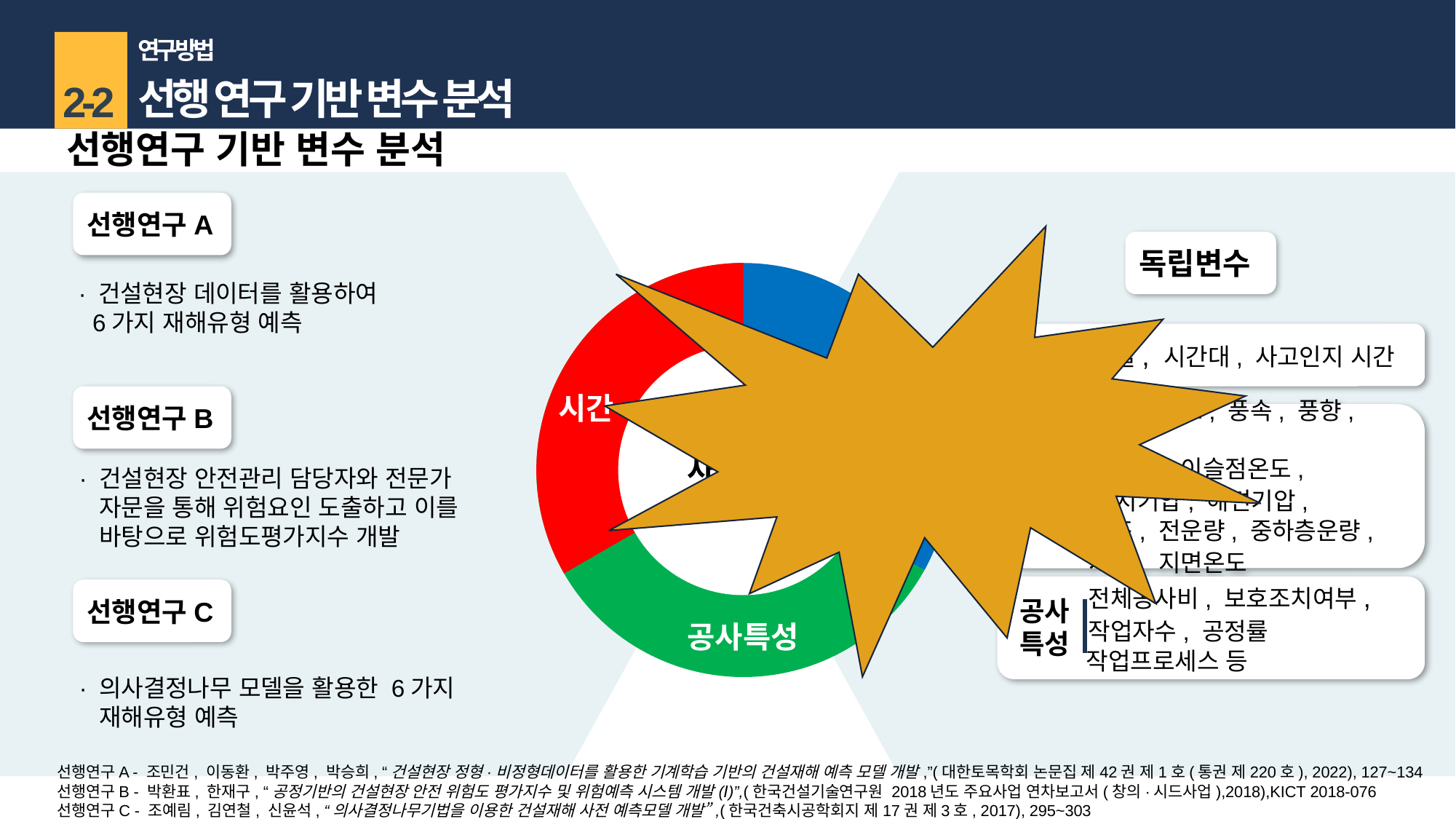

연구 방법

선행 연구 기반 변수 분석
2-2
이론적 배경
선행연구 기반 변수 분석

선행연구A

독립변수
∙ 건설현장 데이터를 활용하여
  6가지 재해유형 예측

시간    요일, 시간대, 사고인지 시간

시간
날씨
선행연구B
          기온, 습도, 풍속, 풍향,
          증기압, 이슬점온도,
날씨    현지기압, 해면기압,
          일조, 전운량, 중하층운량,
          시정, 지면온도

∙ 건설현장 안전관리 담당자와 전문가
  자문을 통해 위험요인 도출하고 이를
  바탕으로 위험도평가지수 개발
사고유형
         전체공사비, 보호조치여부,
         작업자수, 공정률
          작업프로세스 등
선행연구C
공사
특성

공사특성
∙ 의사결정나무 모델을 활용한 6가지
  재해유형 예측
선행연구A - 조민건, 이동환, 박주영, 박승희, “건설현장 정형·비정형데이터를 활용한 기계학습 기반의 건설재해 예측 모델 개발,”(대한토목학회 논문집 제42권 제1호(통권 제220호), 2022), 127~134
선행연구B - 박환표, 한재구, “공정기반의 건설현장 안전 위험도 평가지수 및 위험예측 시스템 개발(Ⅰ)”,(한국건설기술연구원 2018년도 주요사업 연차보고서(창의·시드사업),2018),KICT 2018-076
선행연구C - 조예림, 김연철, 신윤석, “의사결정나무기법을 이용한 건설재해 사전 예측모델 개발”,(한국건축시공학회지 제17권 제3호, 2017), 295~303